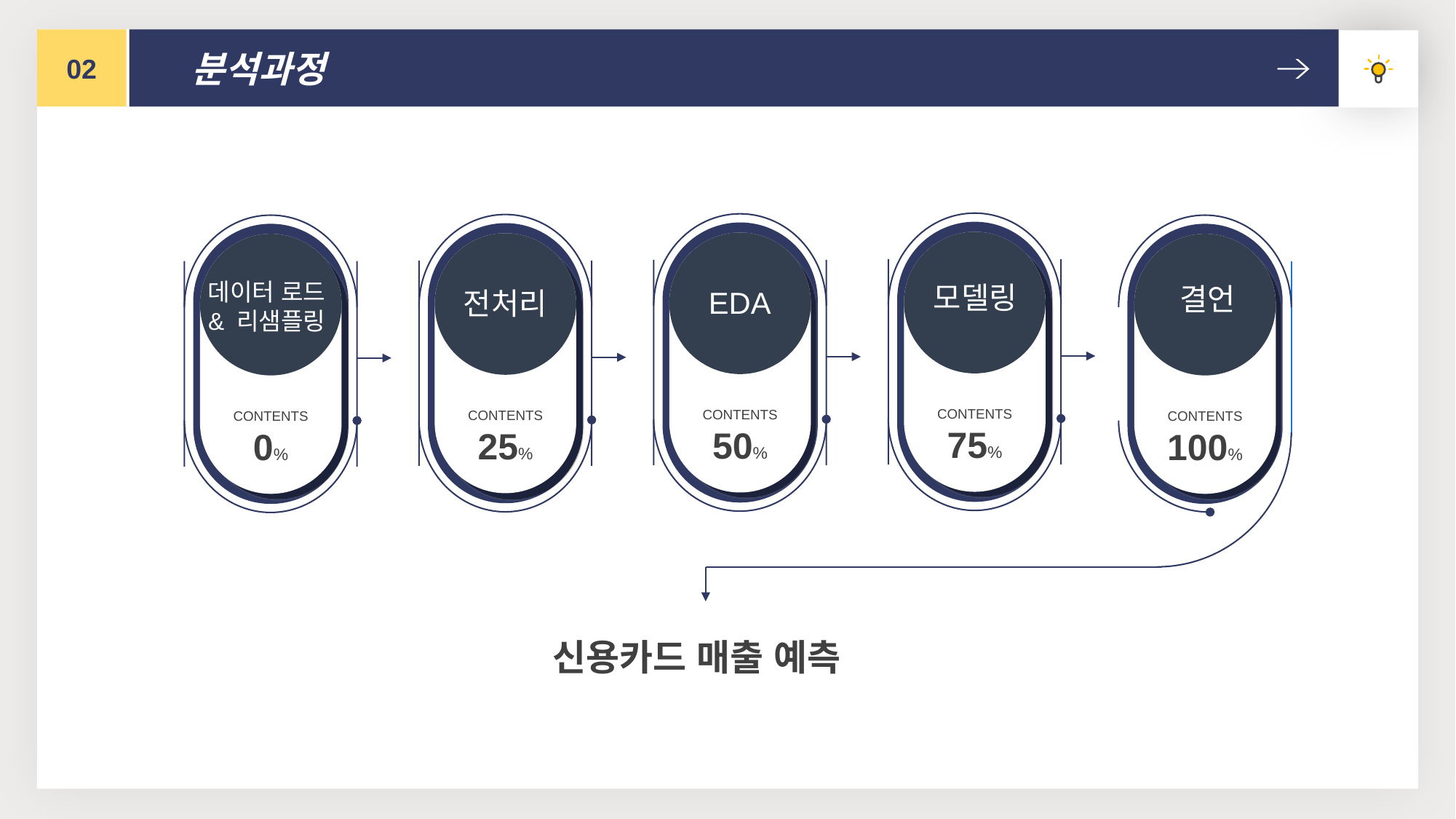

02
분석과정

CONTENTS
75%

CONTENTS
50%

CONTENTS
25%

CONTENTS
0%
CONTENTS
100%
데이터 로드
& 리샘플링
모델링
결언

EDA
전처리
신용카드 매출 예측